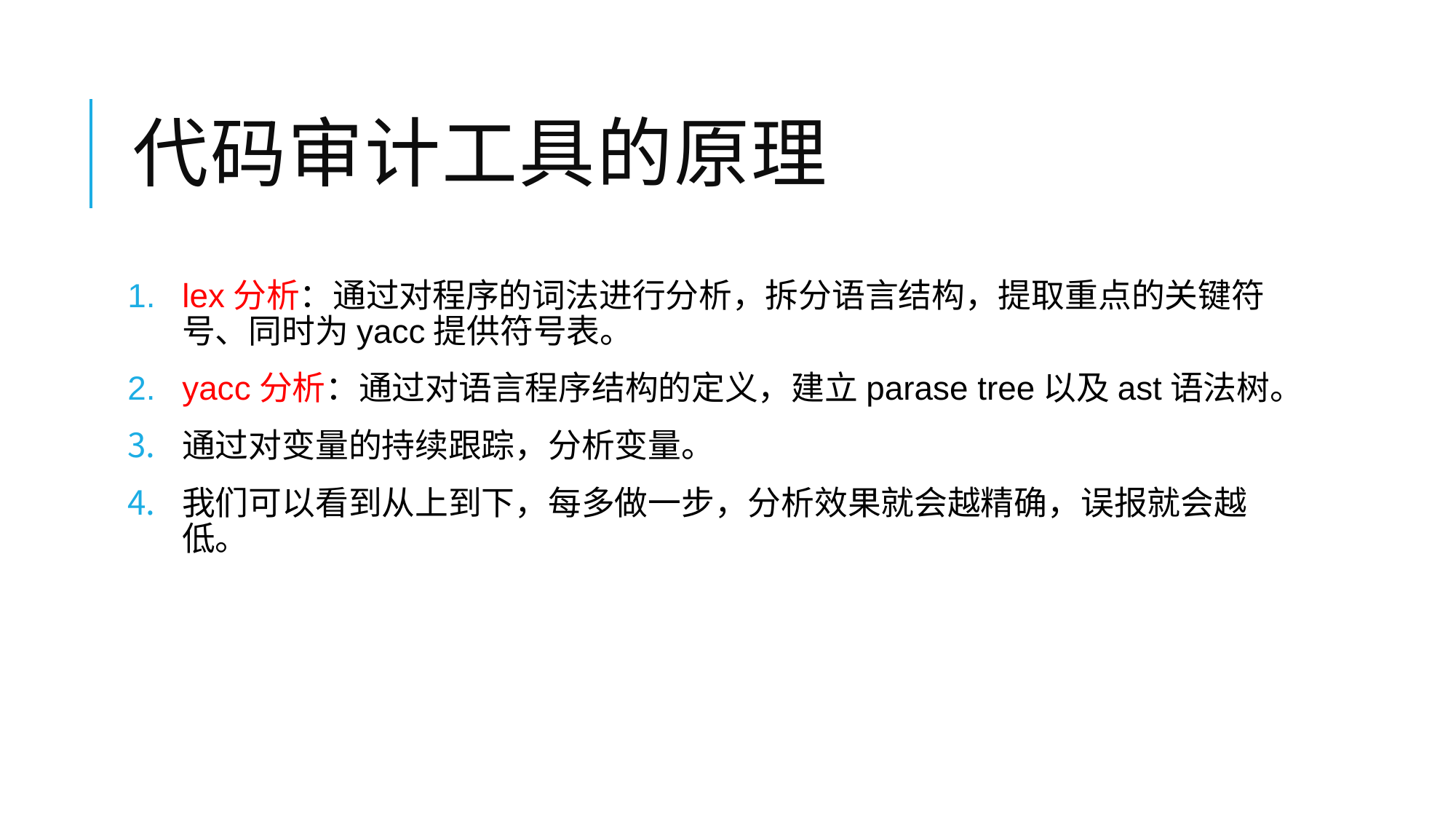

# 代码审计工具的原理
lex分析：通过对程序的词法进行分析，拆分语言结构，提取重点的关键符号、同时为yacc提供符号表。
yacc分析：通过对语言程序结构的定义，建立parase tree以及ast语法树。
通过对变量的持续跟踪，分析变量。
我们可以看到从上到下，每多做一步，分析效果就会越精确，误报就会越低。